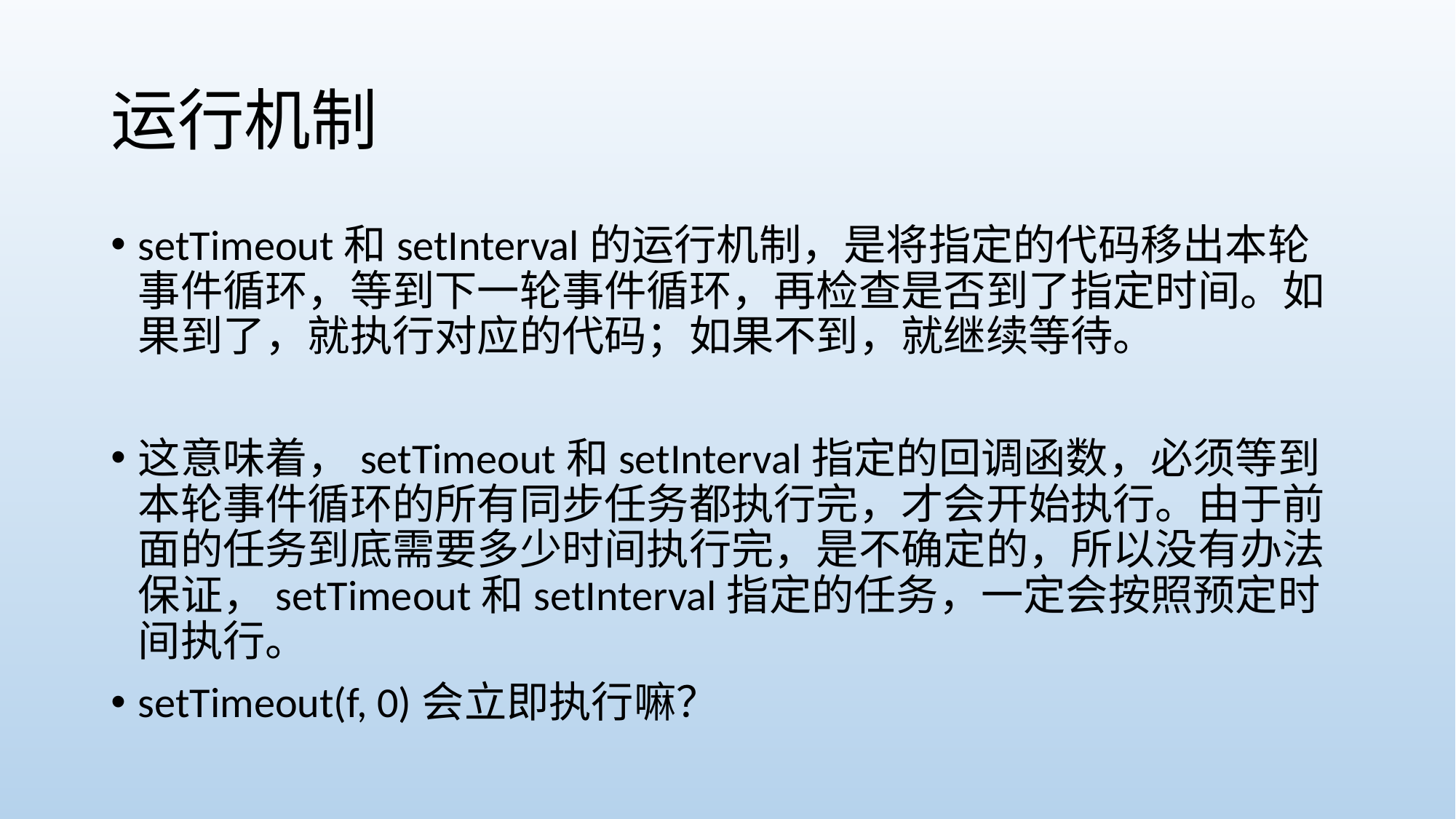

# 运行机制
setTimeout和setInterval的运行机制，是将指定的代码移出本轮事件循环，等到下一轮事件循环，再检查是否到了指定时间。如果到了，就执行对应的代码；如果不到，就继续等待。

这意味着，setTimeout和setInterval指定的回调函数，必须等到本轮事件循环的所有同步任务都执行完，才会开始执行。由于前面的任务到底需要多少时间执行完，是不确定的，所以没有办法保证，setTimeout和setInterval指定的任务，一定会按照预定时间执行。
setTimeout(f, 0)会立即执行嘛？